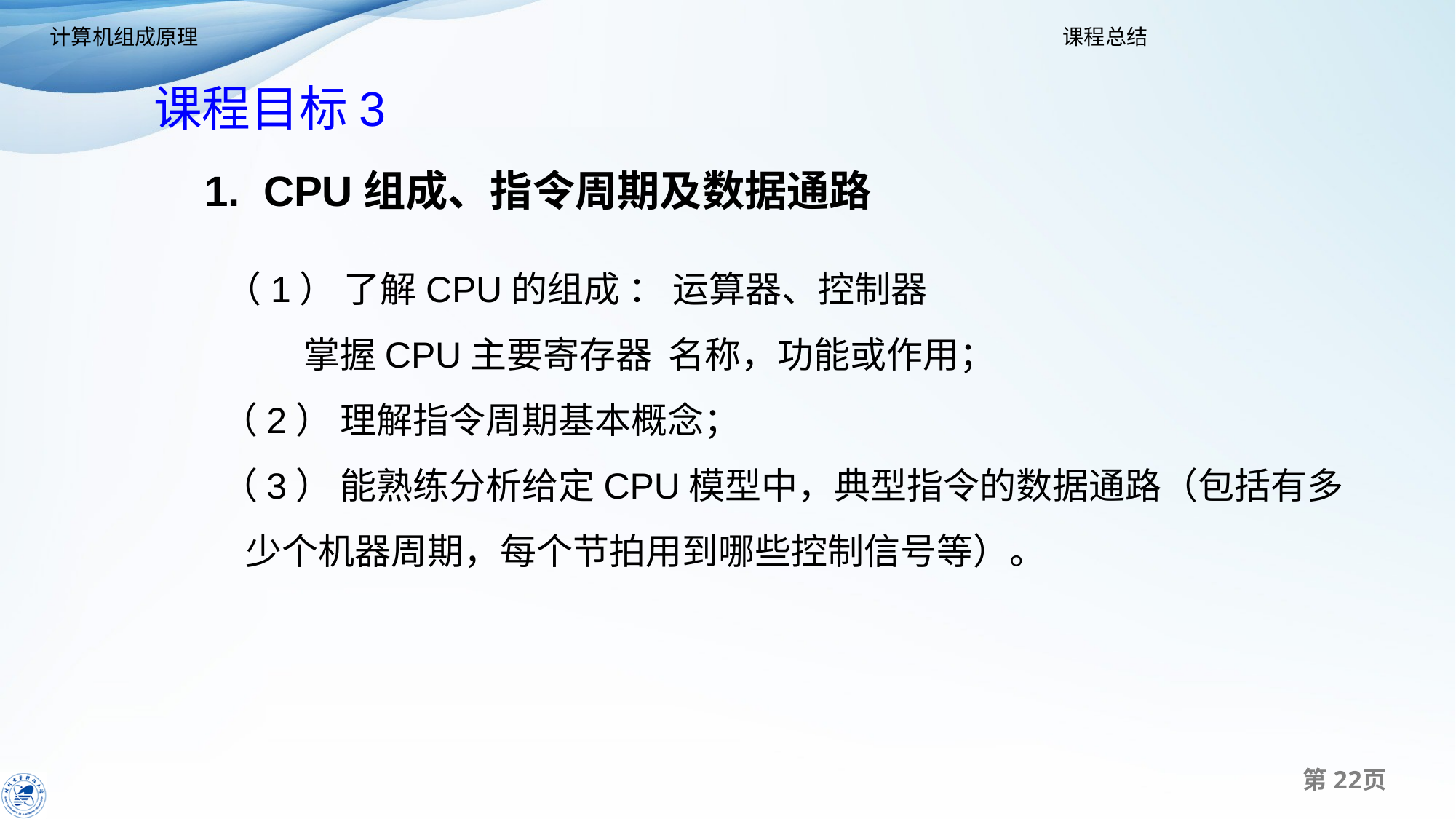

课程目标3
1.  CPU组成、指令周期及数据通路
  （1） 了解CPU的组成 ： 运算器、控制器
           掌握CPU主要寄存器  名称，功能或作用；
 （2） 理解指令周期基本概念；
 （3） 能熟练分析给定CPU模型中，典型指令的数据通路（包括有多少个机器周期，每个节拍用到哪些控制信号等）。